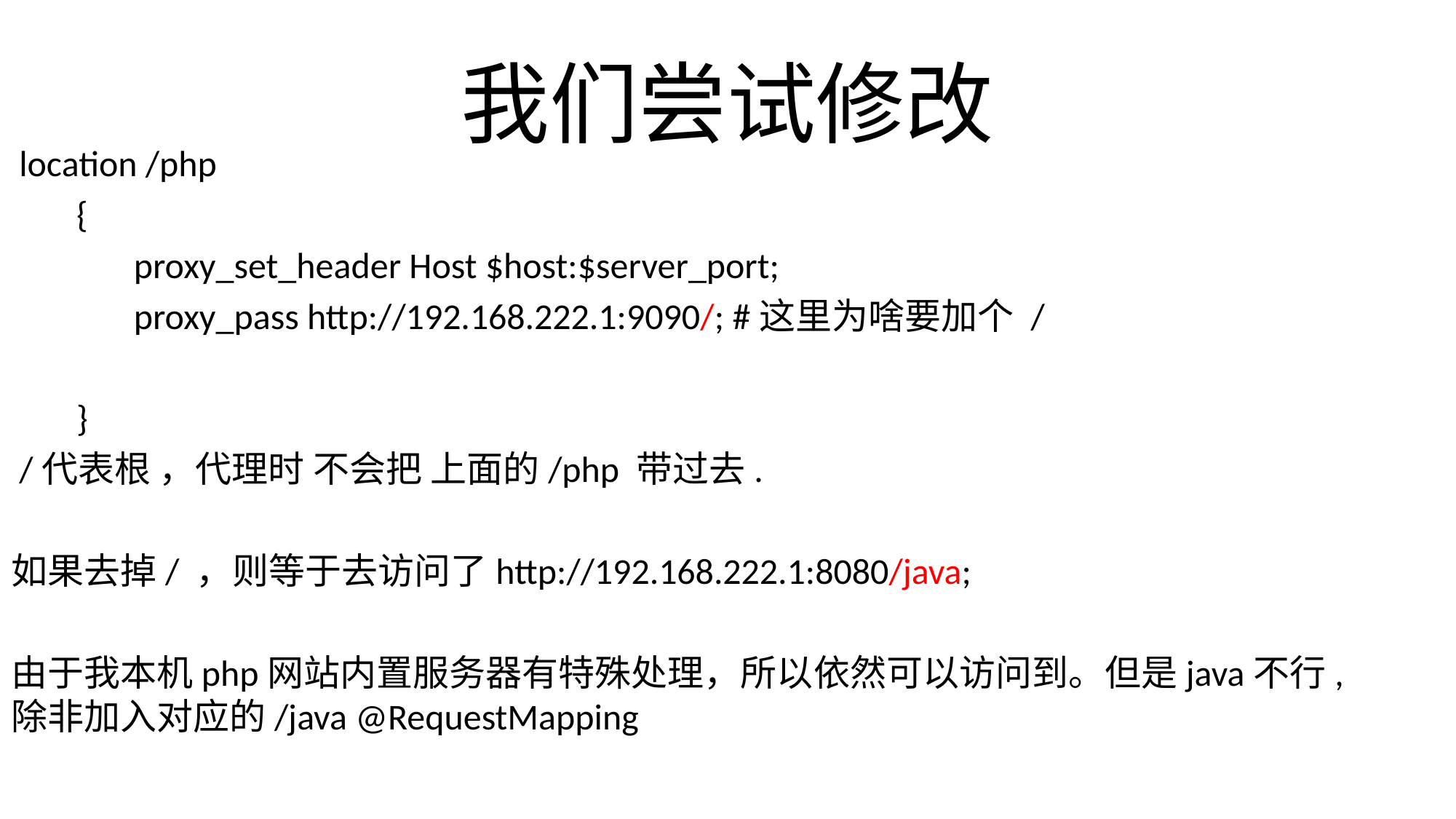

# 我们尝试修改
 location /php
        {
               proxy_set_header Host $host:$server_port;
               proxy_pass http://192.168.222.1:9090/; #这里为啥要加个 /

        }
 /代表根 ，代理时 不会把 上面的/php 带过去.

如果去掉/ ，则等于去访问了http://192.168.222.1:8080/java;

由于我本机php网站内置服务器有特殊处理，所以依然可以访问到。但是java不行,除非加入对应的/java @RequestMapping